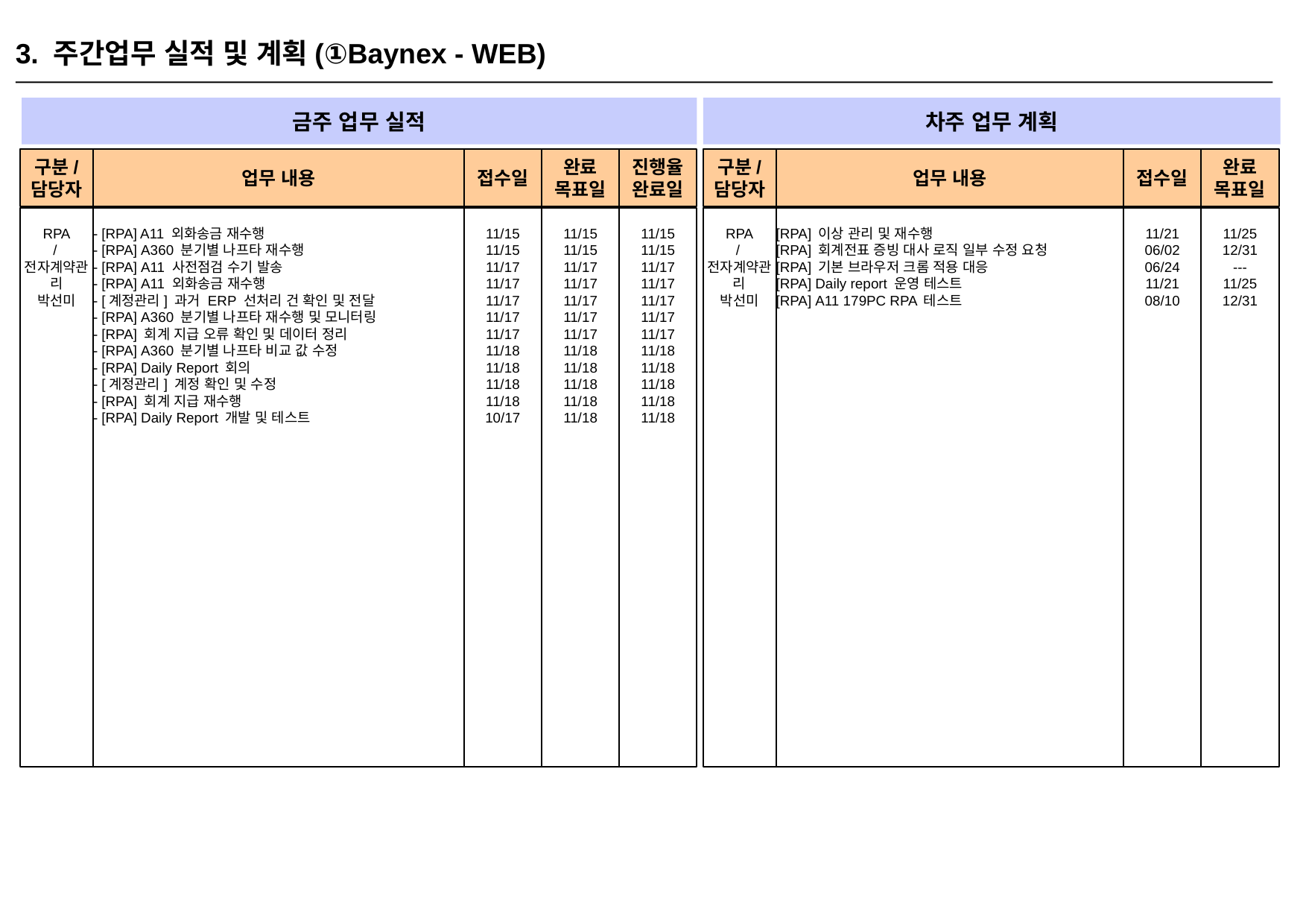

3. 주간업무 실적 및 계획(①Baynex - WEB)

금주 업무 실적
차주 업무 계획
구분/
담당자
업무 내용
접수일
완료
목표일
진행율
완료일
구분/
담당자
업무 내용
접수일
완료
목표일
RPA
/전자계약관리
박선미
- [RPA] A11 외화송금 재수행
- [RPA] A360 분기별 나프타 재수행
- [RPA] A11 사전점검 수기 발송
- [RPA] A11 외화송금 재수행
- [계정관리] 과거 ERP 선처리 건 확인 및 전달
- [RPA] A360 분기별 나프타 재수행 및 모니터링
- [RPA] 회계 지급 오류 확인 및 데이터 정리
- [RPA] A360 분기별 나프타 비교 값 수정
- [RPA] Daily Report 회의
- [계정관리] 계정 확인 및 수정
- [RPA] 회계 지급 재수행
- [RPA] Daily Report 개발 및 테스트
11/15
11/15
11/17
11/17
11/17
11/17
11/17
11/18
11/18
11/18
11/18
10/17
11/15
11/15
11/17
11/17
11/17
11/17
11/17
11/18
11/18
11/18
11/18
11/18
11/15
11/15
11/17
11/17
11/17
11/17
11/17
11/18
11/18
11/18
11/18
11/18
RPA
/전자계약관리
박선미
[RPA] 이상 관리 및 재수행
[RPA] 회계전표 증빙 대사 로직 일부 수정 요청
[RPA] 기본 브라우저 크롬 적용 대응
[RPA] Daily report 운영 테스트
[RPA] A11 179PC RPA 테스트
11/21
06/02
06/24
11/21
08/10
11/25
12/31
---
11/25
12/31